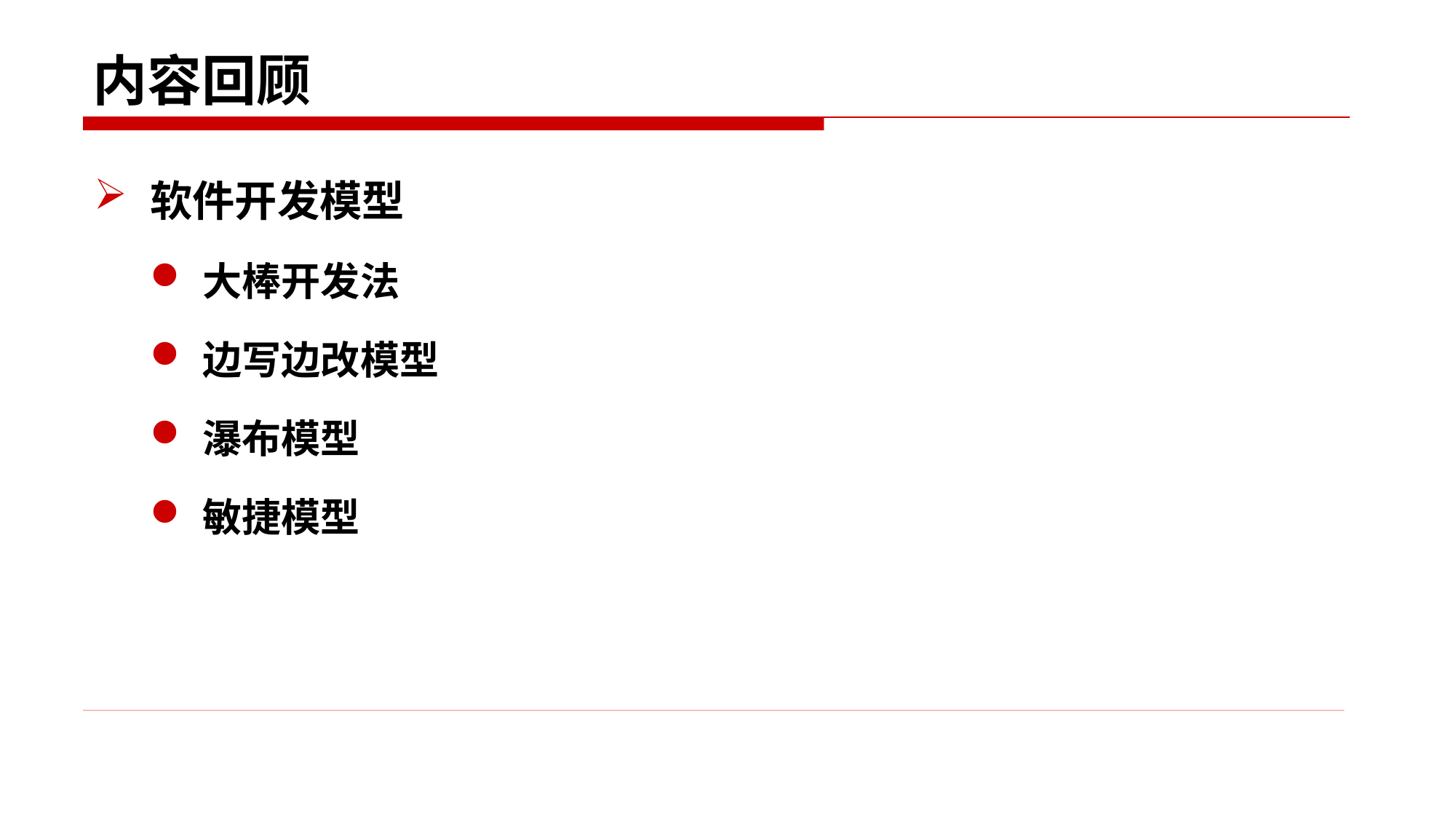

# 内容回顾
软件开发模型
大棒开发法
边写边改模型
瀑布模型
敏捷模型